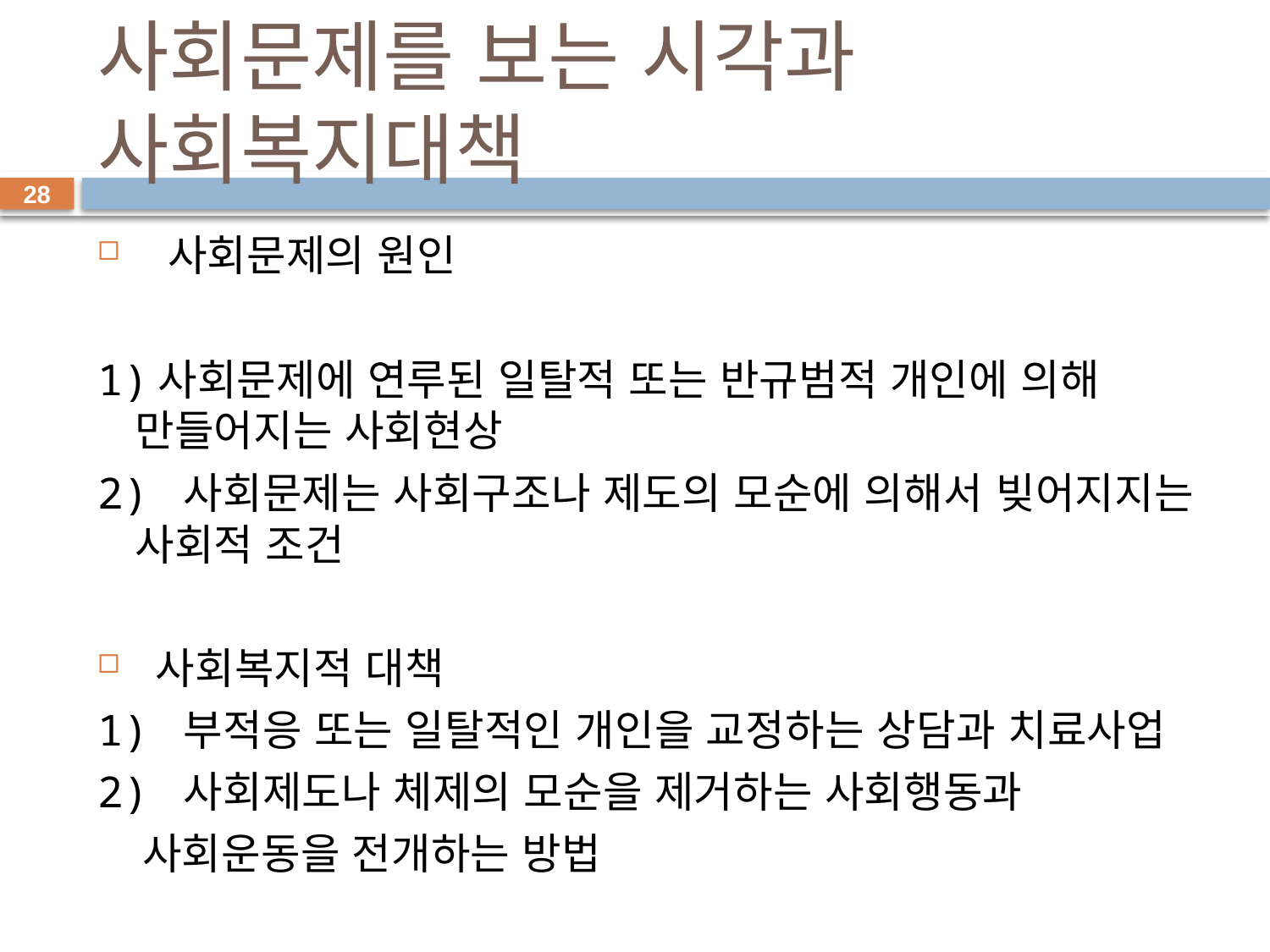

# 사회문제를 보는 시각과 사회복지대책
28
  사회문제의 원인

1)사회문제에 연루된 일탈적 또는 반규범적 개인에 의해 만들어지는 사회현상
2) 사회문제는 사회구조나 제도의 모순에 의해서 빚어지지는 사회적 조건

 사회복지적 대책
1) 부적응 또는 일탈적인 개인을 교정하는 상담과 치료사업
2) 사회제도나 체제의 모순을 제거하는 사회행동과
   사회운동을 전개하는 방법